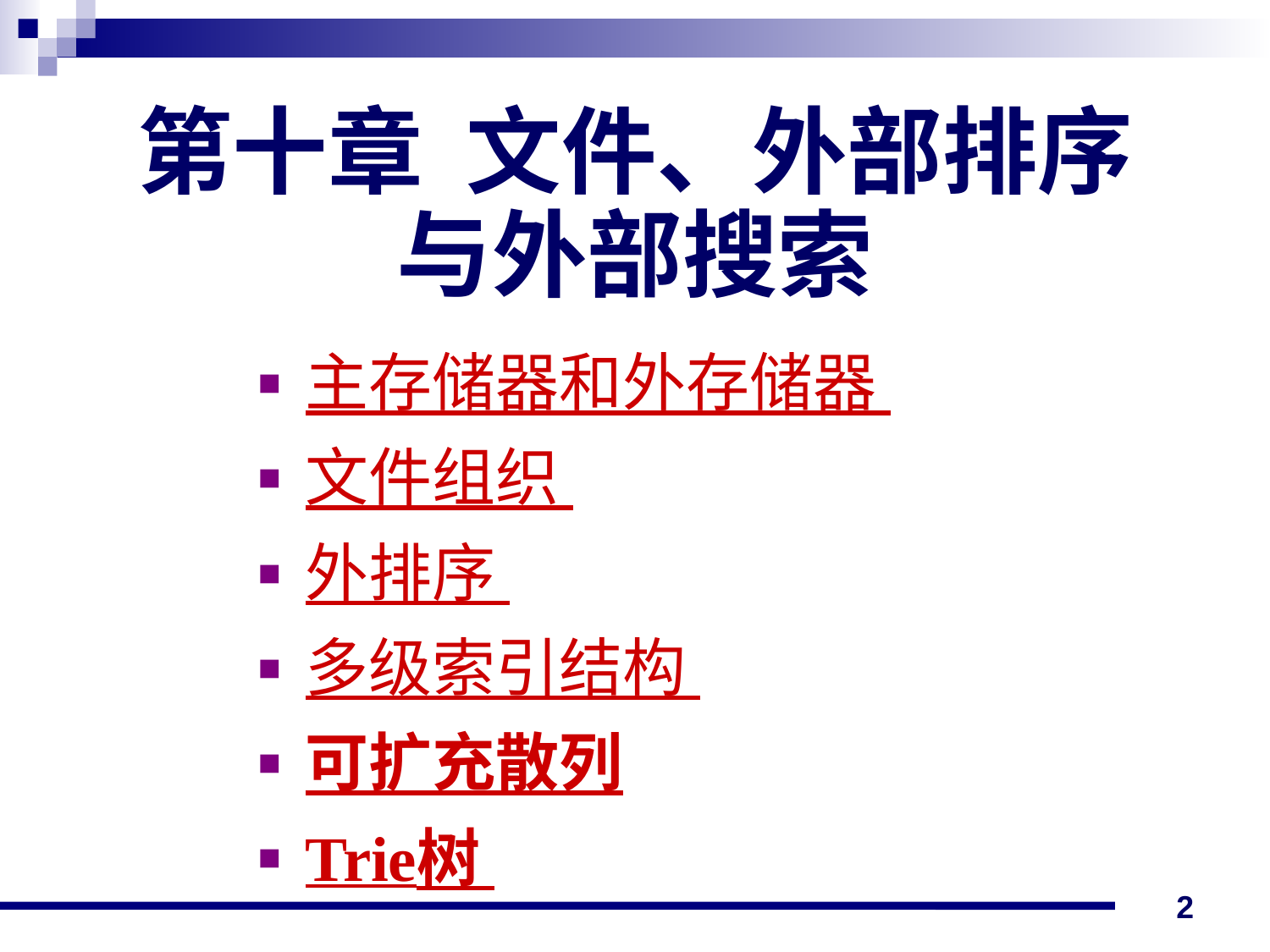

# 第十章  文件、外部排序 与外部搜索
主存储器和外存储器
文件组织
外排序
多级索引结构
可扩充散列
Trie树
2